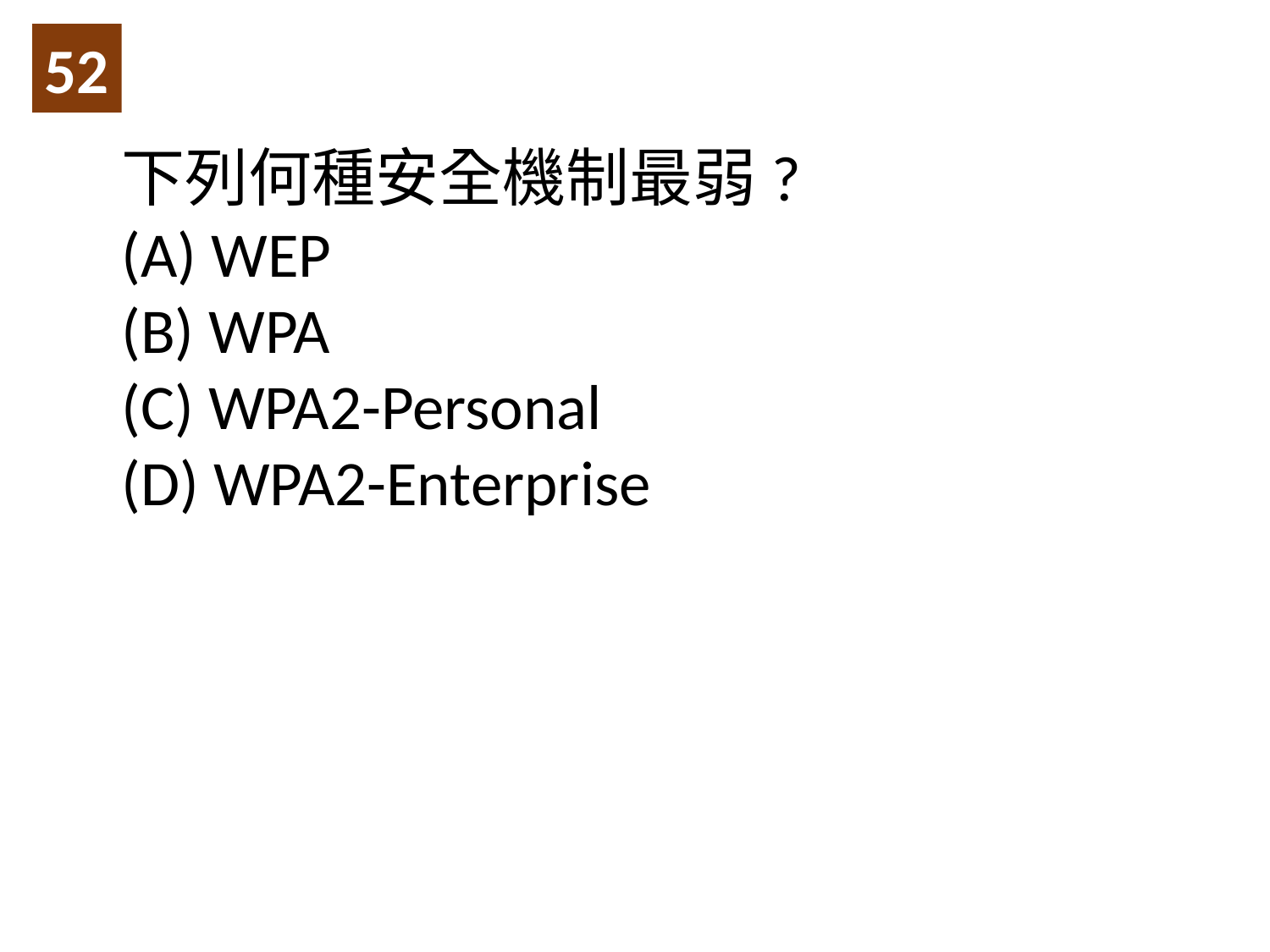

52
下列何種安全機制最弱?
(A) WEP
(B) WPA
(C) WPA2-Personal
(D) WPA2-Enterprise